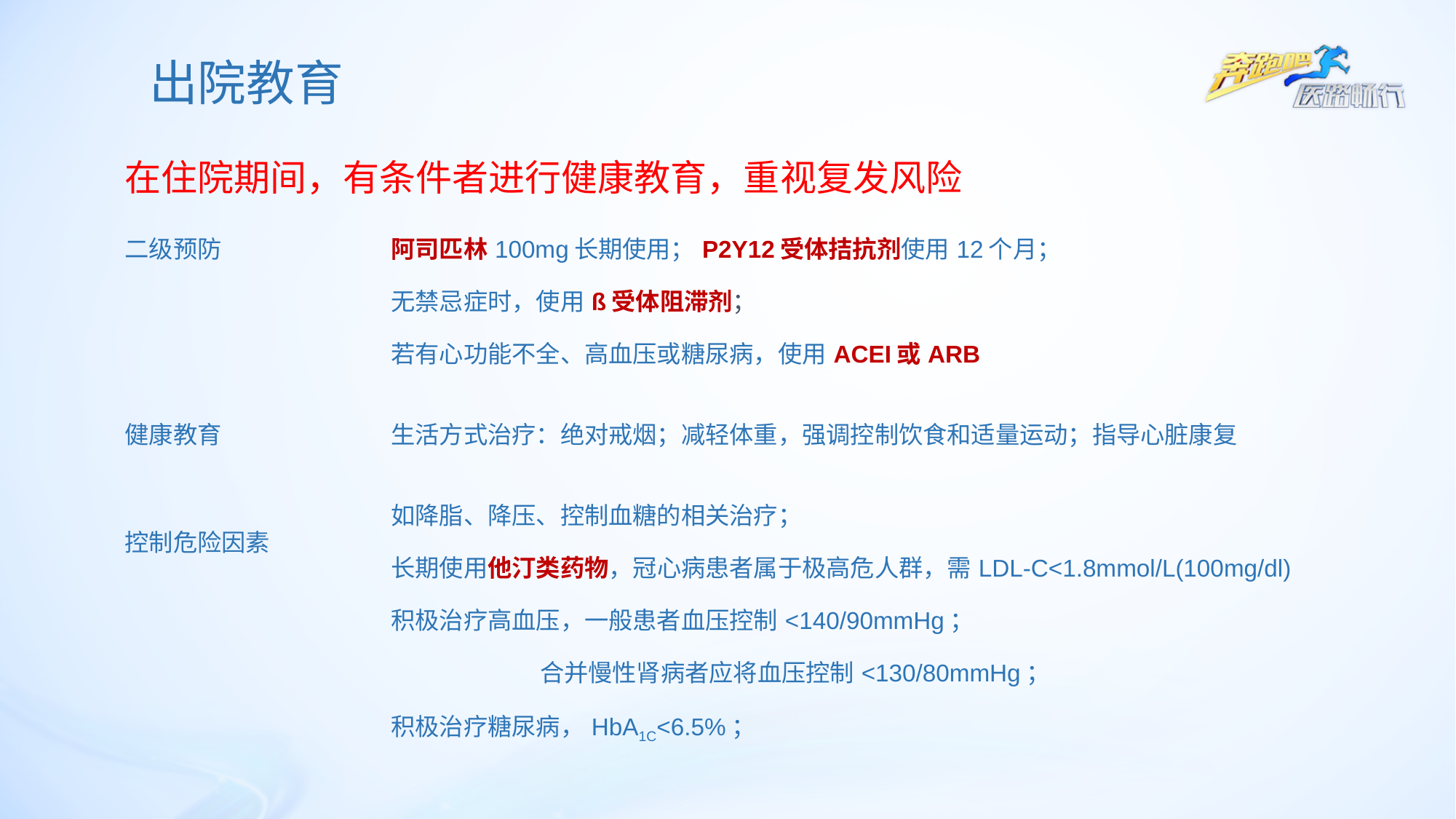

出院教育
| 在住院期间，有条件者进行健康教育，重视复发风险 |  |
| --- | --- |
| 二级预防 | 阿司匹林100mg长期使用；P2Y12受体拮抗剂使用12个月； 无禁忌症时，使用ß受体阻滞剂； 若有心功能不全、高血压或糖尿病，使用ACEI或ARB |
| 健康教育 | 生活方式治疗：绝对戒烟；减轻体重，强调控制饮食和适量运动；指导心脏康复 |
| 控制危险因素 | 如降脂、降压、控制血糖的相关治疗； 长期使用他汀类药物，冠心病患者属于极高危人群，需LDL-C<1.8mmol/L(100mg/dl) 积极治疗高血压，一般患者血压控制<140/90mmHg； 合并慢性肾病者应将血压控制<130/80mmHg； 积极治疗糖尿病，HbA1C<6.5%； |